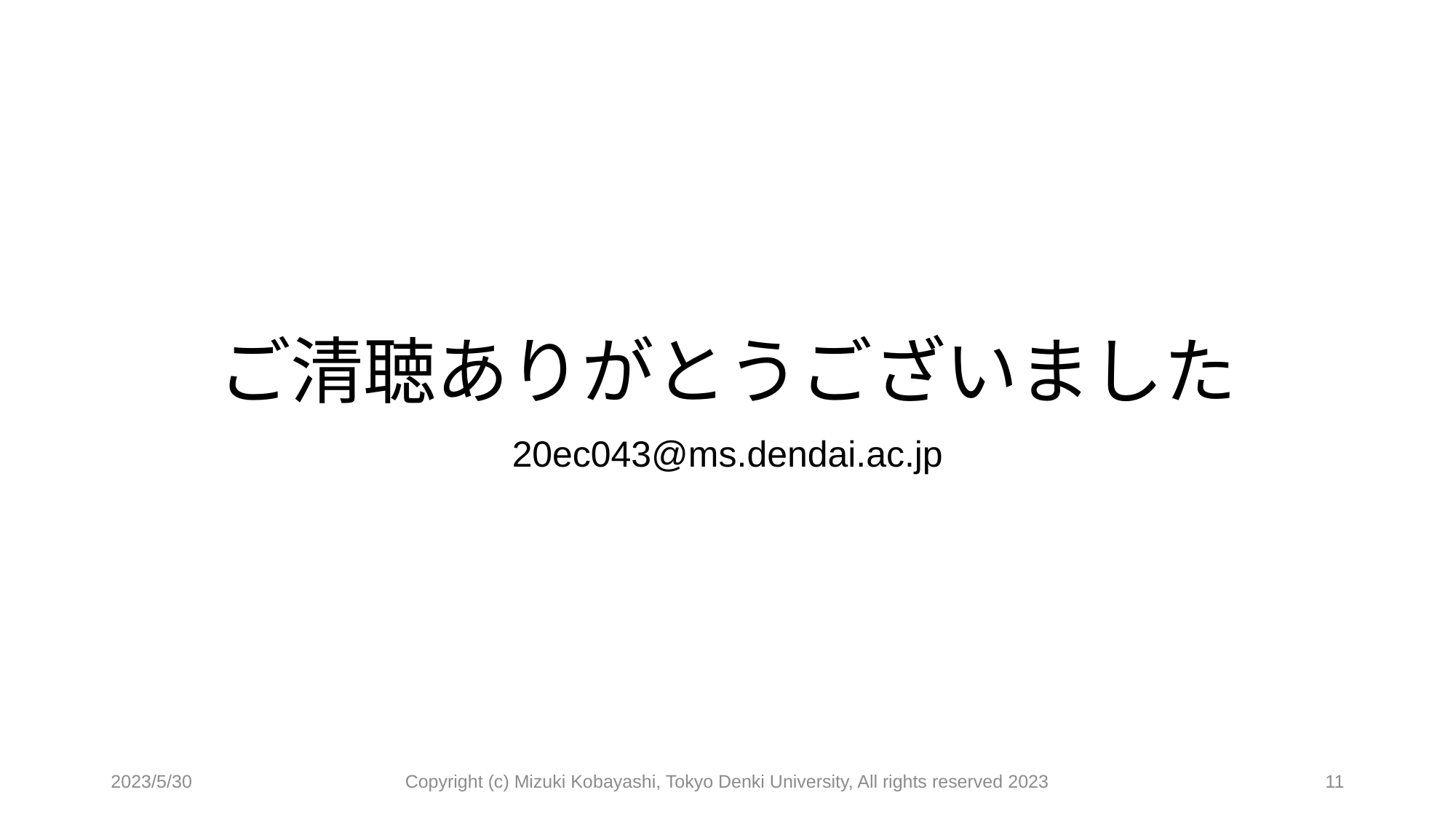

# ご清聴ありがとうございました
20ec043@ms.dendai.ac.jp
2023/5/30
11
Copyright (c) Mizuki Kobayashi, Tokyo Denki University, All rights reserved 2023